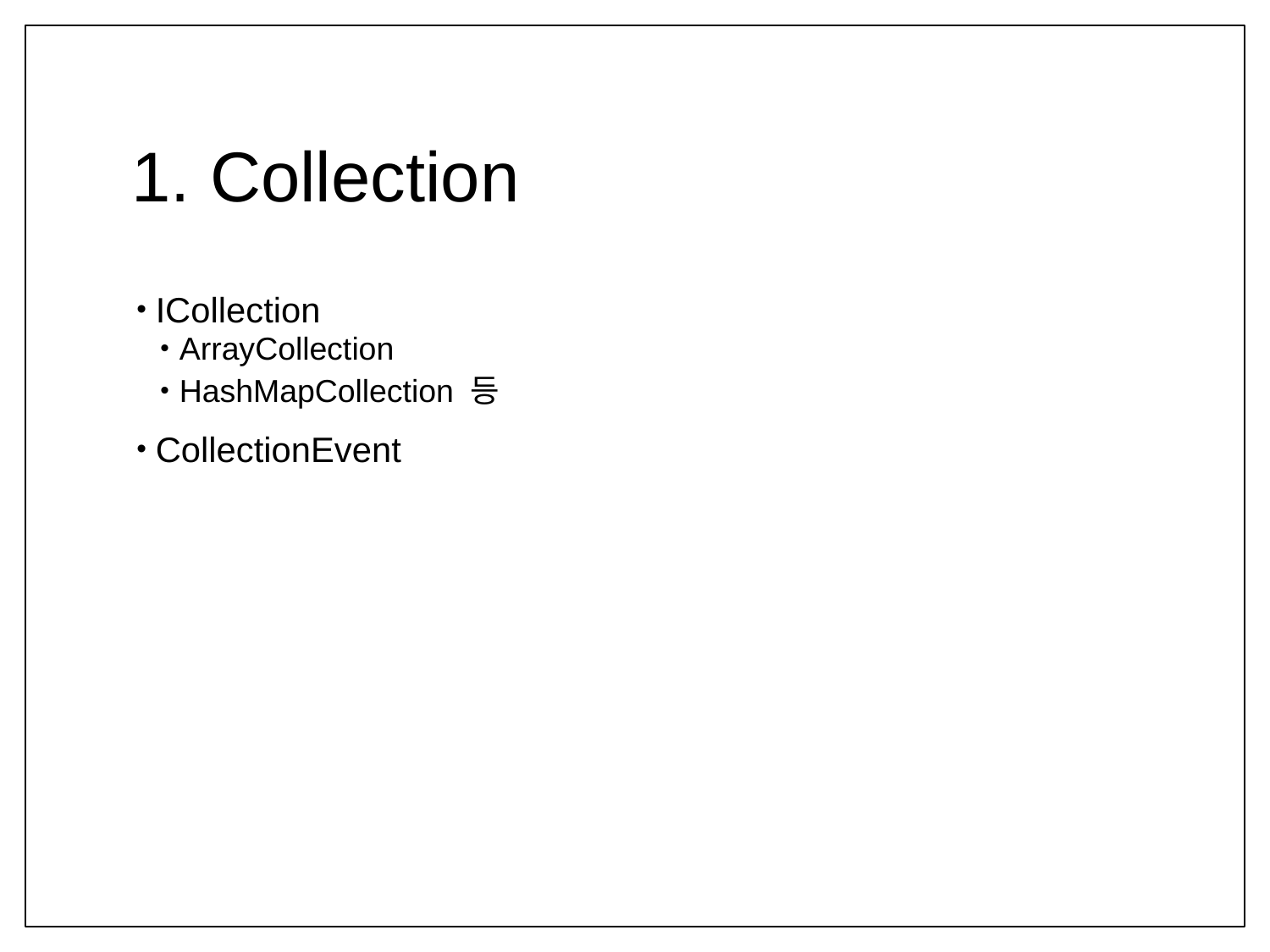

# 1. Collection
ICollection
ArrayCollection
HashMapCollection 등
CollectionEvent